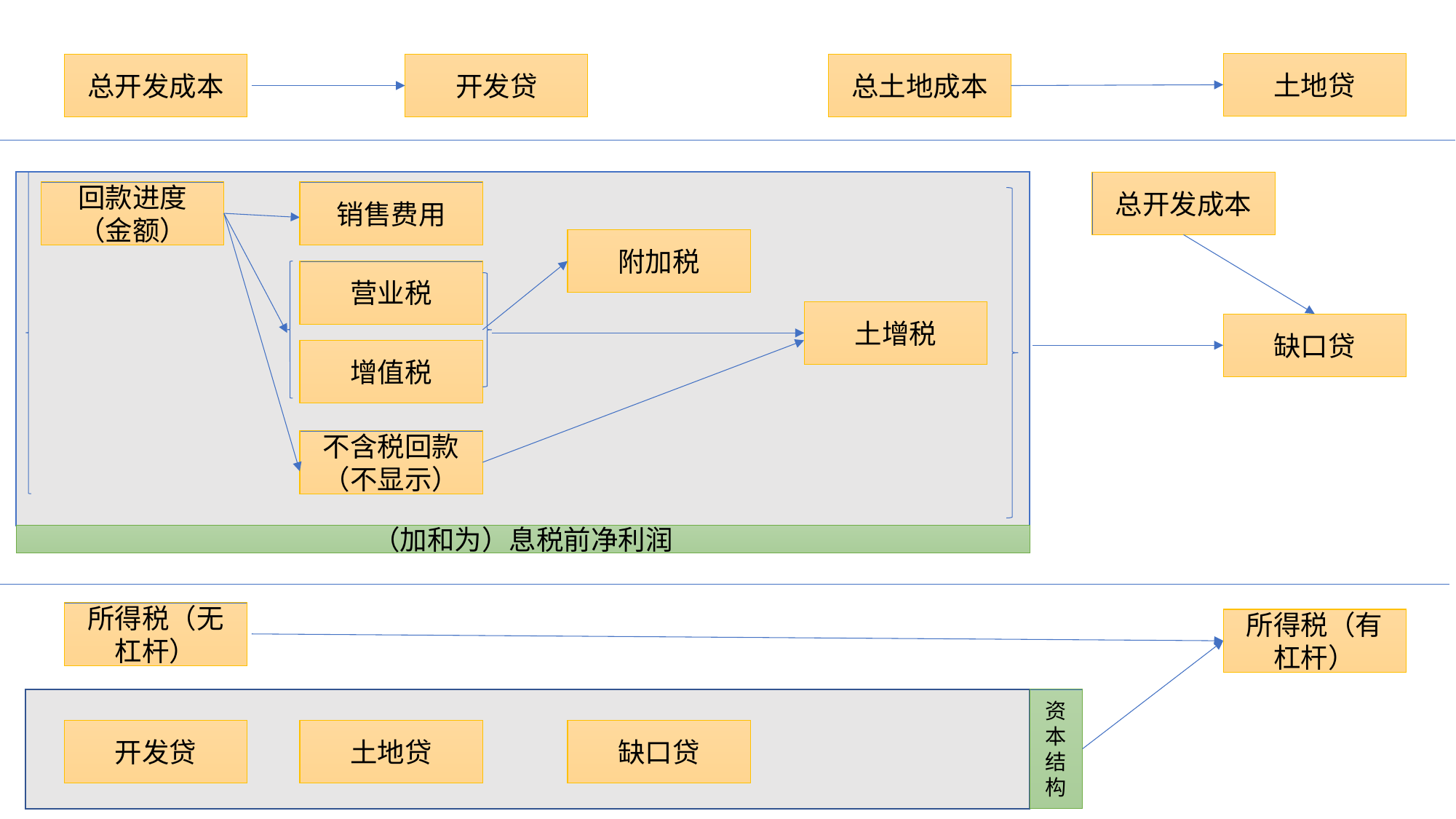

土地贷
总土地成本
开发贷
总开发成本
总开发成本

销售费用
回款进度（金额）

附加税

营业税

土增税
缺口贷
增值税
不含税回款（不显示）
（加和为）息税前净利润
所得税（无杠杆）
所得税（有杠杆）
资本结构

缺口贷
开发贷
土地贷